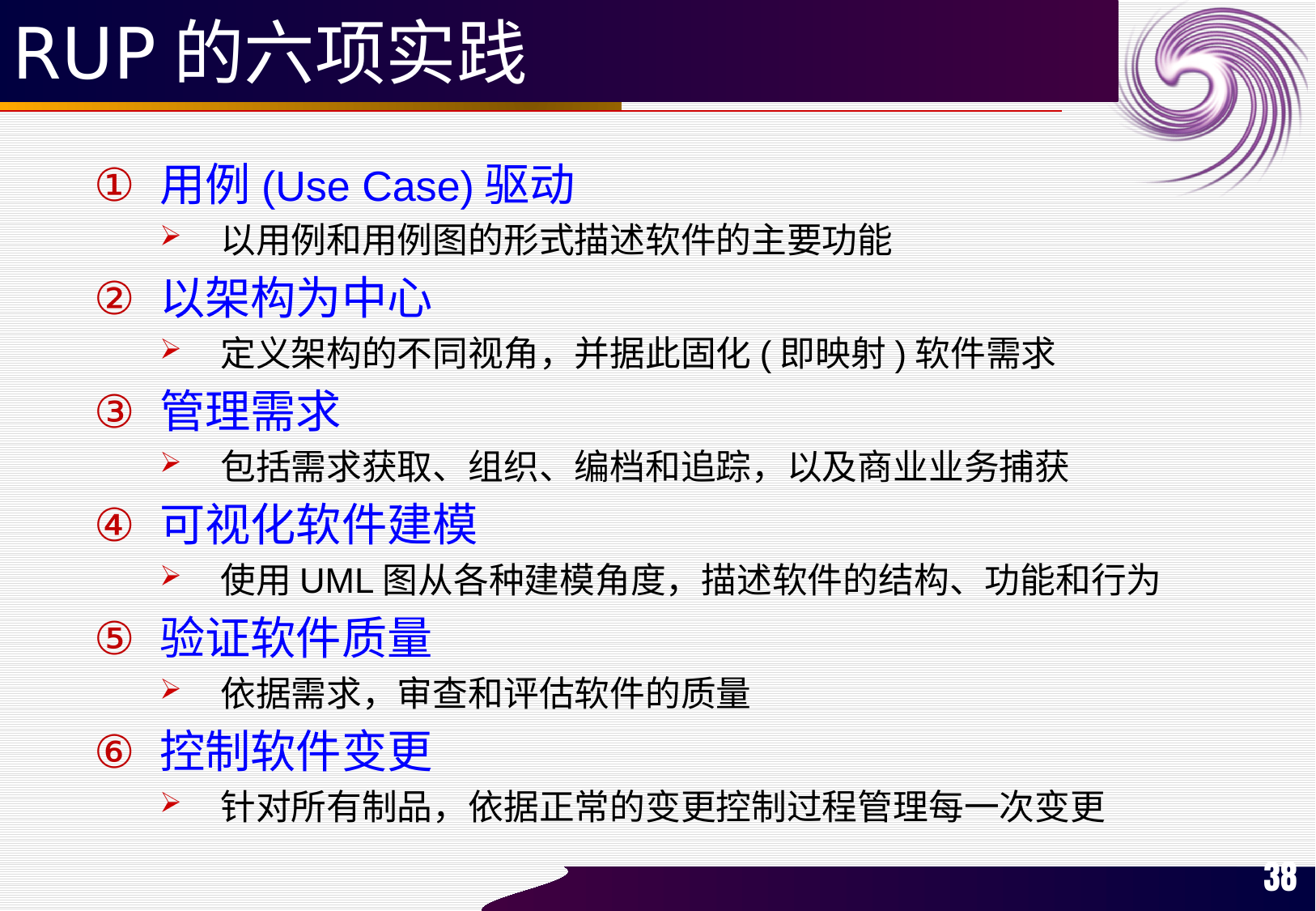

# RUP的六项实践
用例(Use Case)驱动
以用例和用例图的形式描述软件的主要功能
以架构为中心
定义架构的不同视角，并据此固化(即映射)软件需求
管理需求
包括需求获取、组织、编档和追踪，以及商业业务捕获
可视化软件建模
使用UML图从各种建模角度，描述软件的结构、功能和行为
验证软件质量
依据需求，审查和评估软件的质量
控制软件变更
针对所有制品，依据正常的变更控制过程管理每一次变更
38